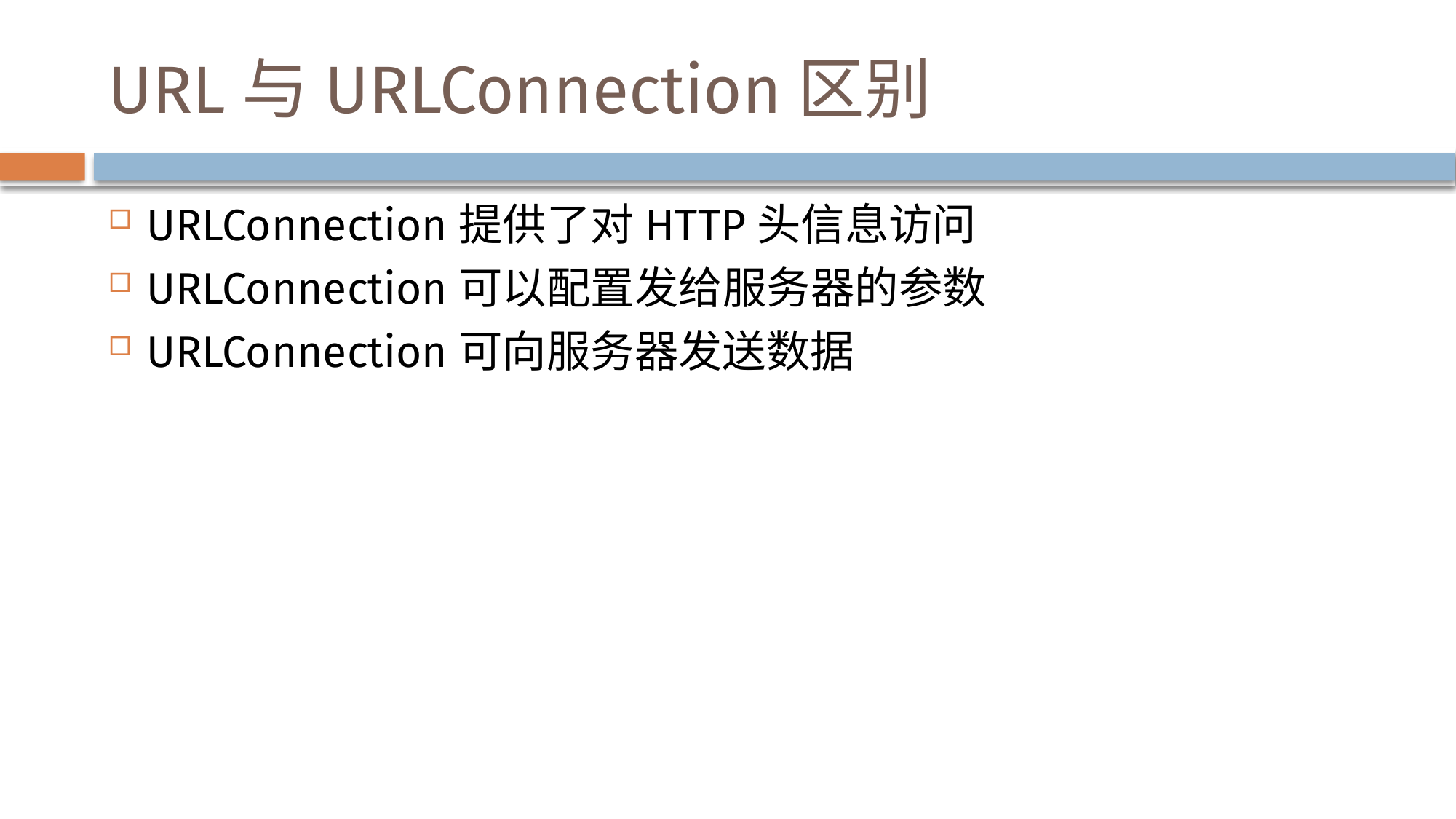

# URL与URLConnection区别
URLConnection提供了对HTTP头信息访问
URLConnection可以配置发给服务器的参数
URLConnection可向服务器发送数据